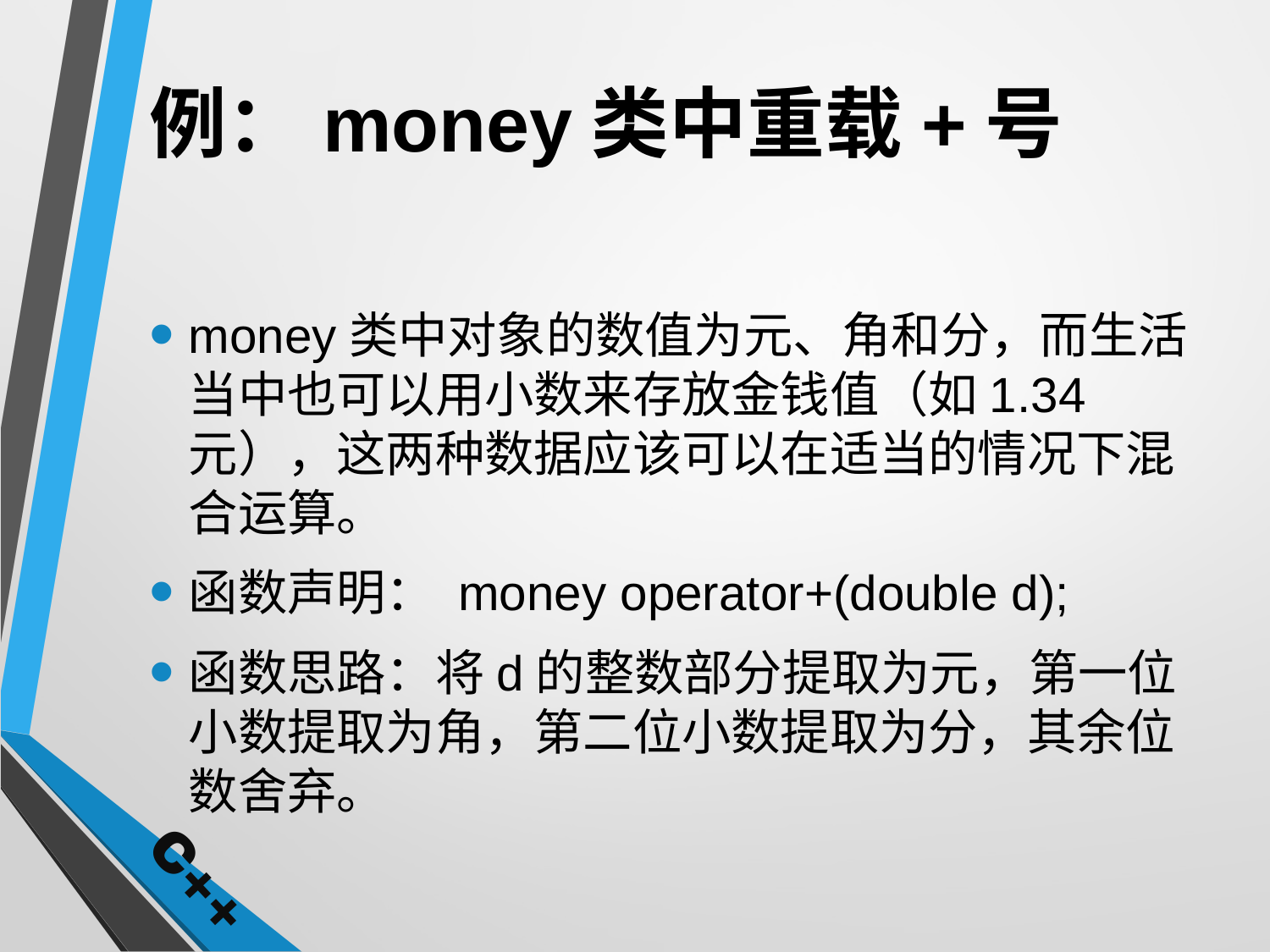

# 例：money类中重载+号
money类中对象的数值为元、角和分，而生活当中也可以用小数来存放金钱值（如1.34元），这两种数据应该可以在适当的情况下混合运算。
函数声明： money operator+(double d);
函数思路：将d的整数部分提取为元，第一位小数提取为角，第二位小数提取为分，其余位数舍弃。